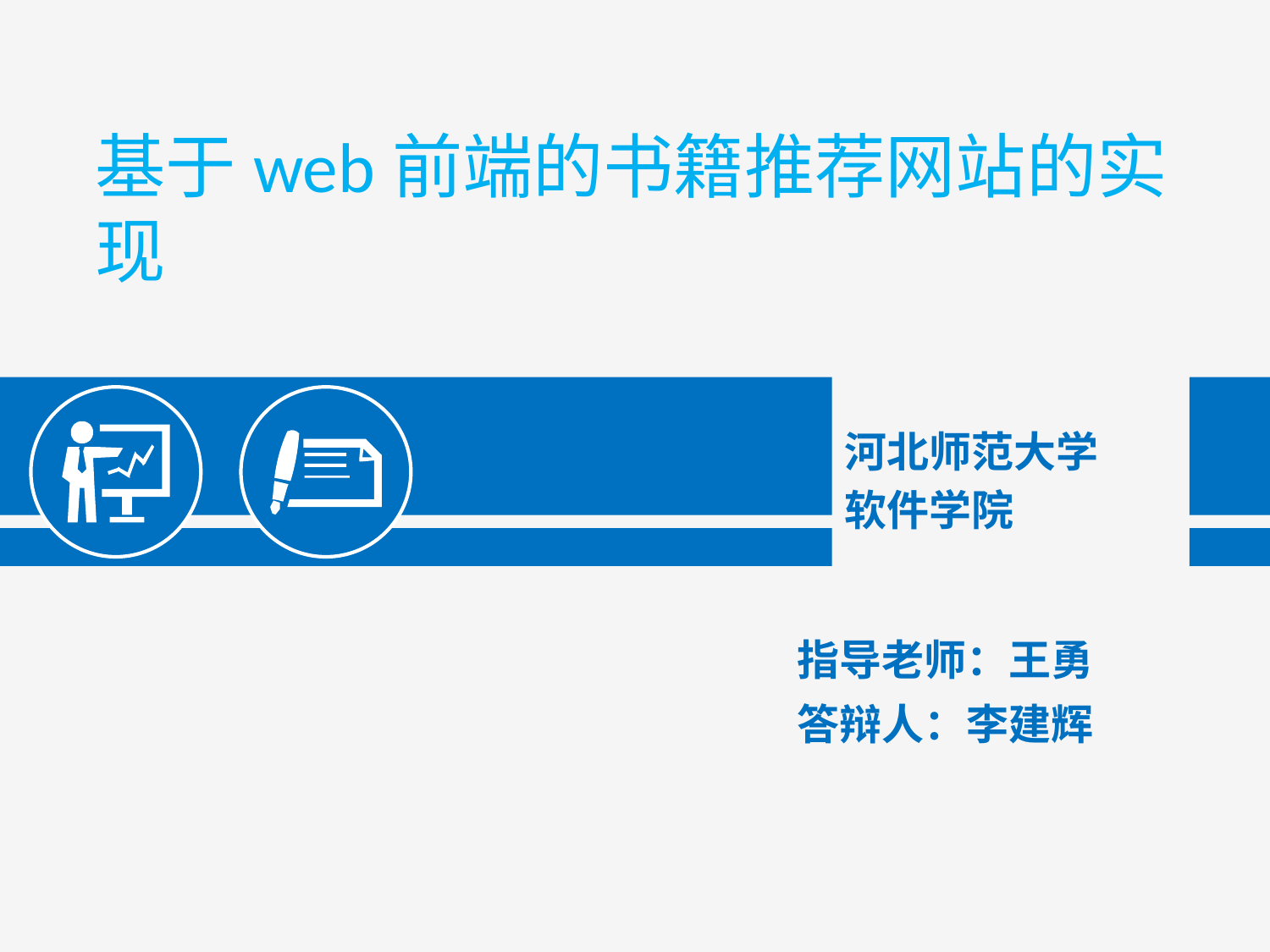

基于web前端的书籍推荐网站的实现

河北师范大学
软件学院
指导老师：王勇
答辩人：李建辉